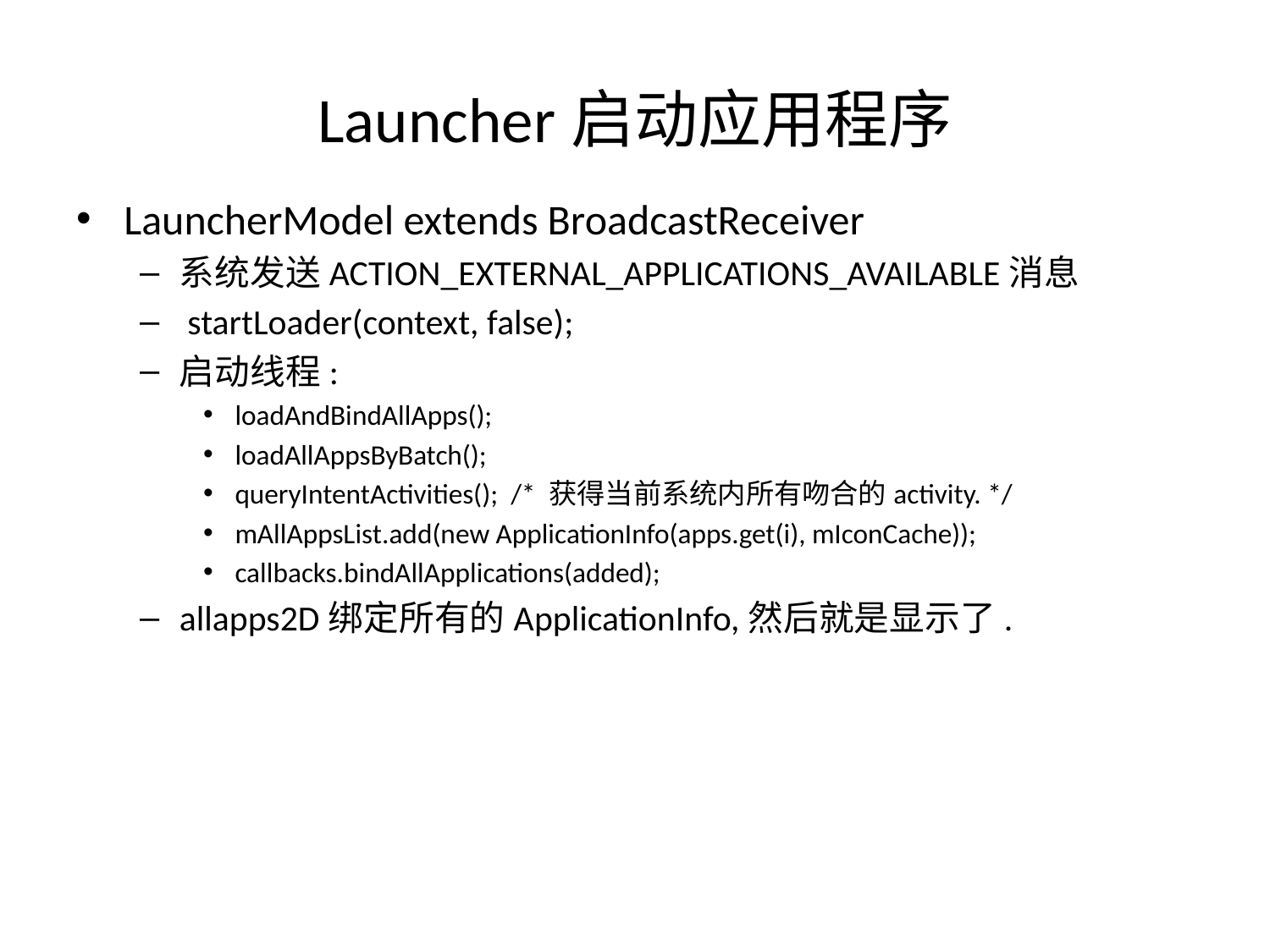

# Launcher启动应用程序
LauncherModel extends BroadcastReceiver
系统发送ACTION_EXTERNAL_APPLICATIONS_AVAILABLE消息
 startLoader(context, false);
启动线程:
loadAndBindAllApps();
loadAllAppsByBatch();
queryIntentActivities();  /* 获得当前系统内所有吻合的activity. */
mAllAppsList.add(new ApplicationInfo(apps.get(i), mIconCache));
callbacks.bindAllApplications(added);
allapps2D绑定所有的ApplicationInfo,然后就是显示了.